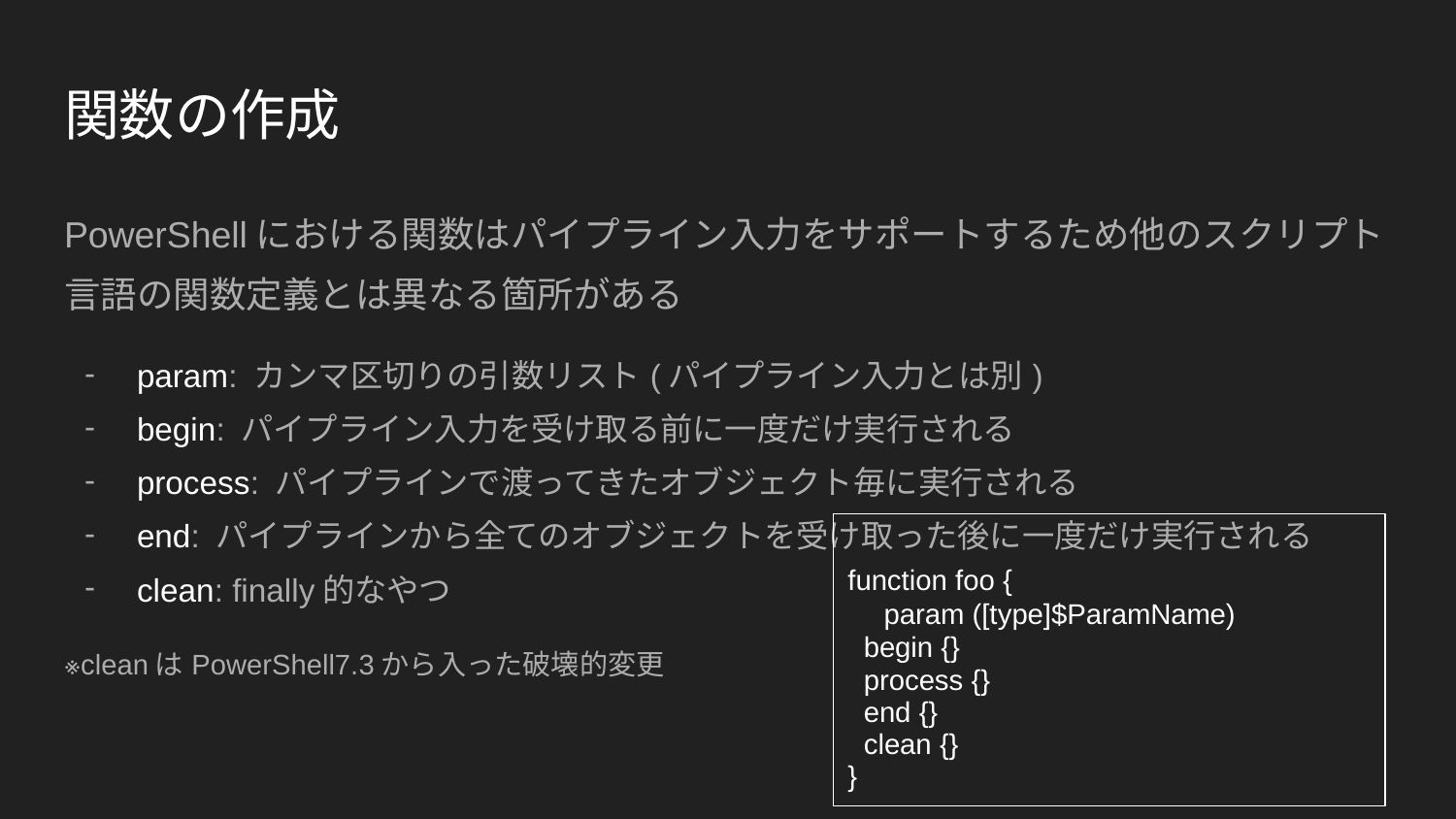

# 関数の作成
PowerShellにおける関数はパイプライン入力をサポートするため他のスクリプト言語の関数定義とは異なる箇所がある
param: カンマ区切りの引数リスト(パイプライン入力とは別)
begin: パイプライン入力を受け取る前に一度だけ実行される
process: パイプラインで渡ってきたオブジェクト毎に実行される
end: パイプラインから全てのオブジェクトを受け取った後に一度だけ実行される
clean: finally的なやつ
※cleanはPowerShell7.3から入った破壊的変更

function foo {
　param ([type]$ParamName)
  begin {}
  process {}
  end {}
  clean {}
}